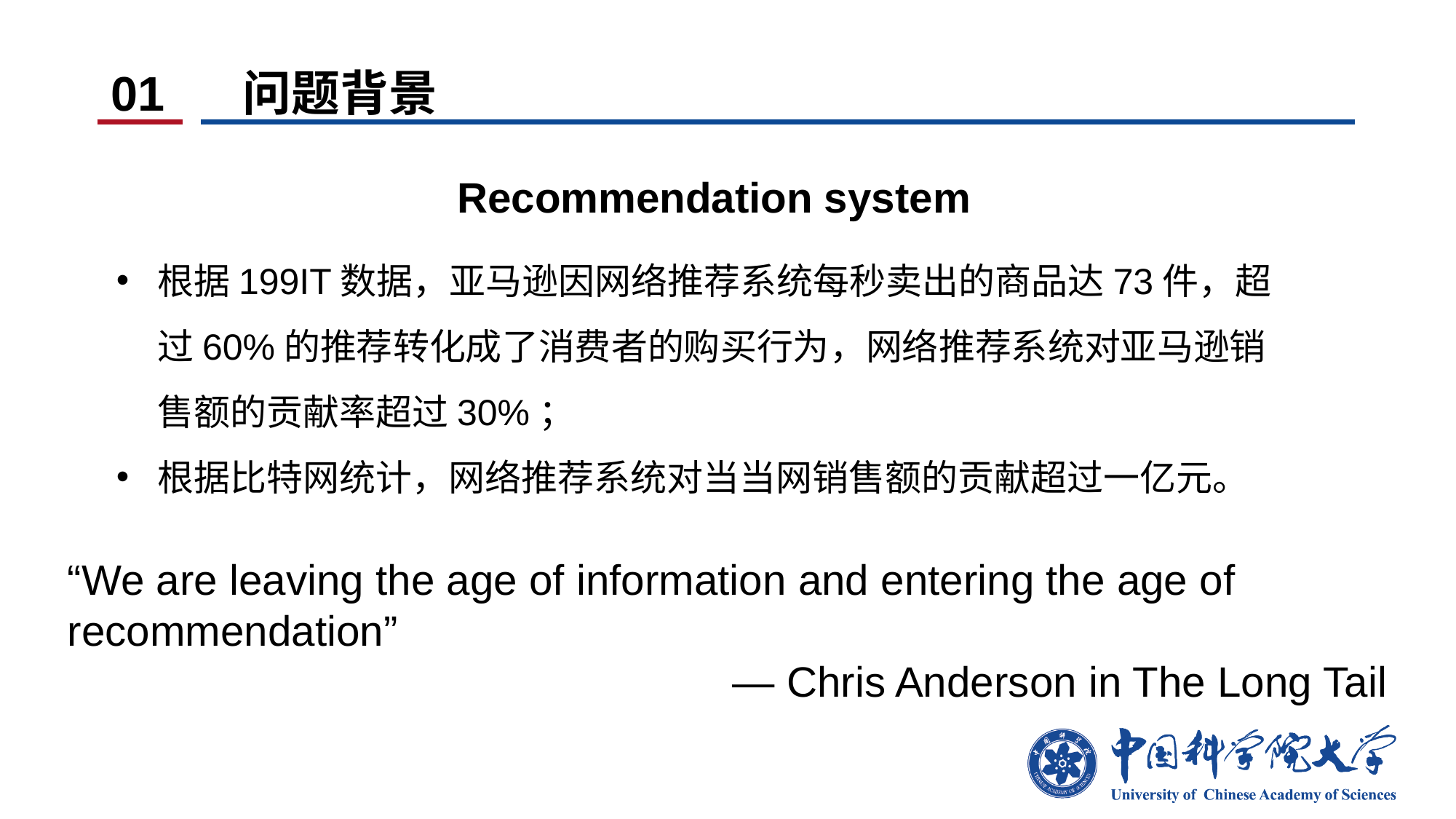

01     问题背景
Recommendation system
根据199IT数据，亚马逊因网络推荐系统每秒卖出的商品达73件，超过60%的推荐转化成了消费者的购买行为，网络推荐系统对亚马逊销售额的贡献率超过30%；
根据比特网统计，网络推荐系统对当当网销售额的贡献超过一亿元。
“We are leaving the age of information and entering the age of recommendation”
— Chris Anderson in The Long Tail